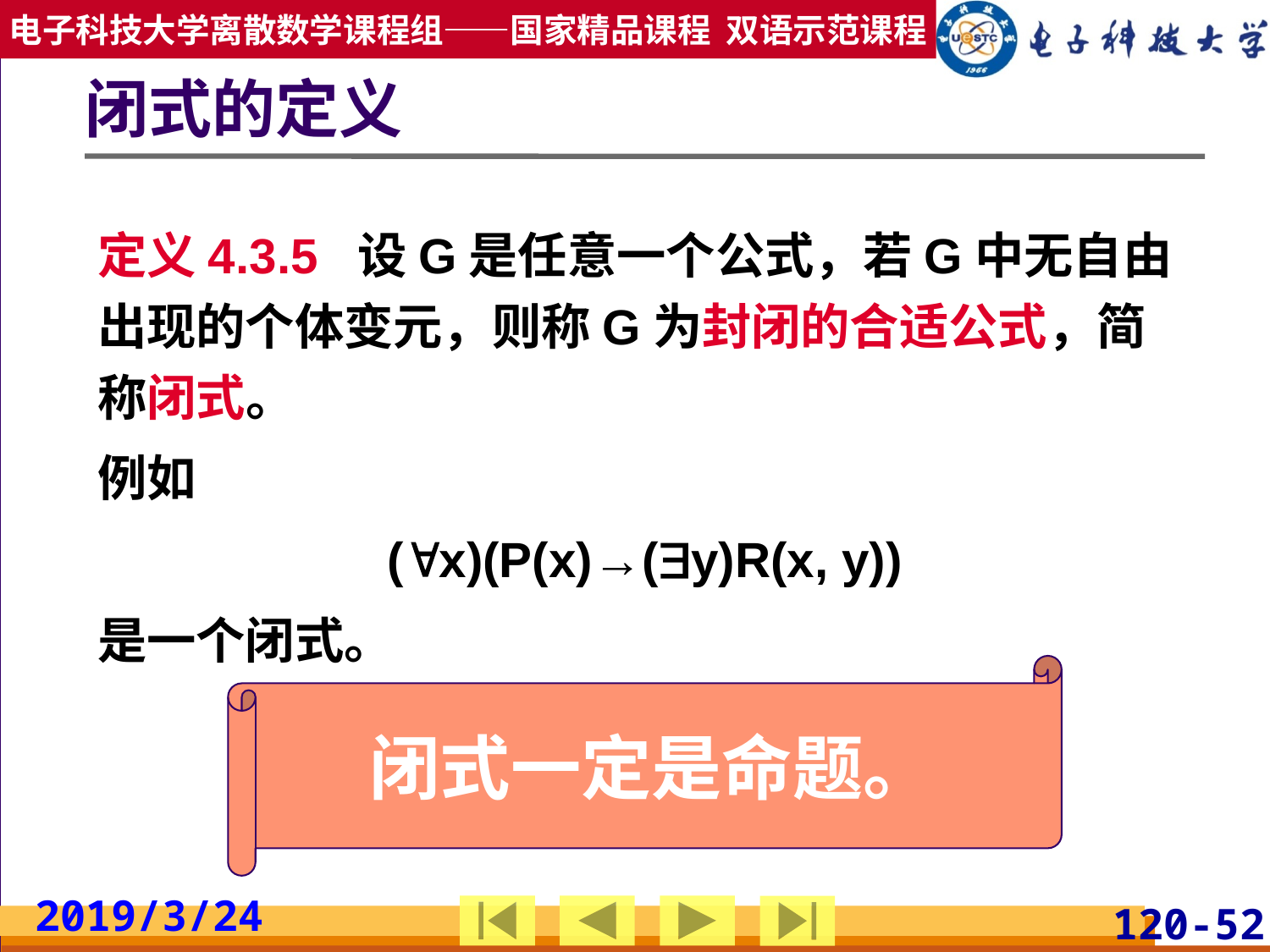

# 闭式的定义
定义4.3.5  设G是任意一个公式，若G中无自由出现的个体变元，则称G为封闭的合适公式，简称闭式。
例如
(∀x)(P(x)→(∃y)R(x, y))
是一个闭式。
闭式一定是命题。
2019/3/24